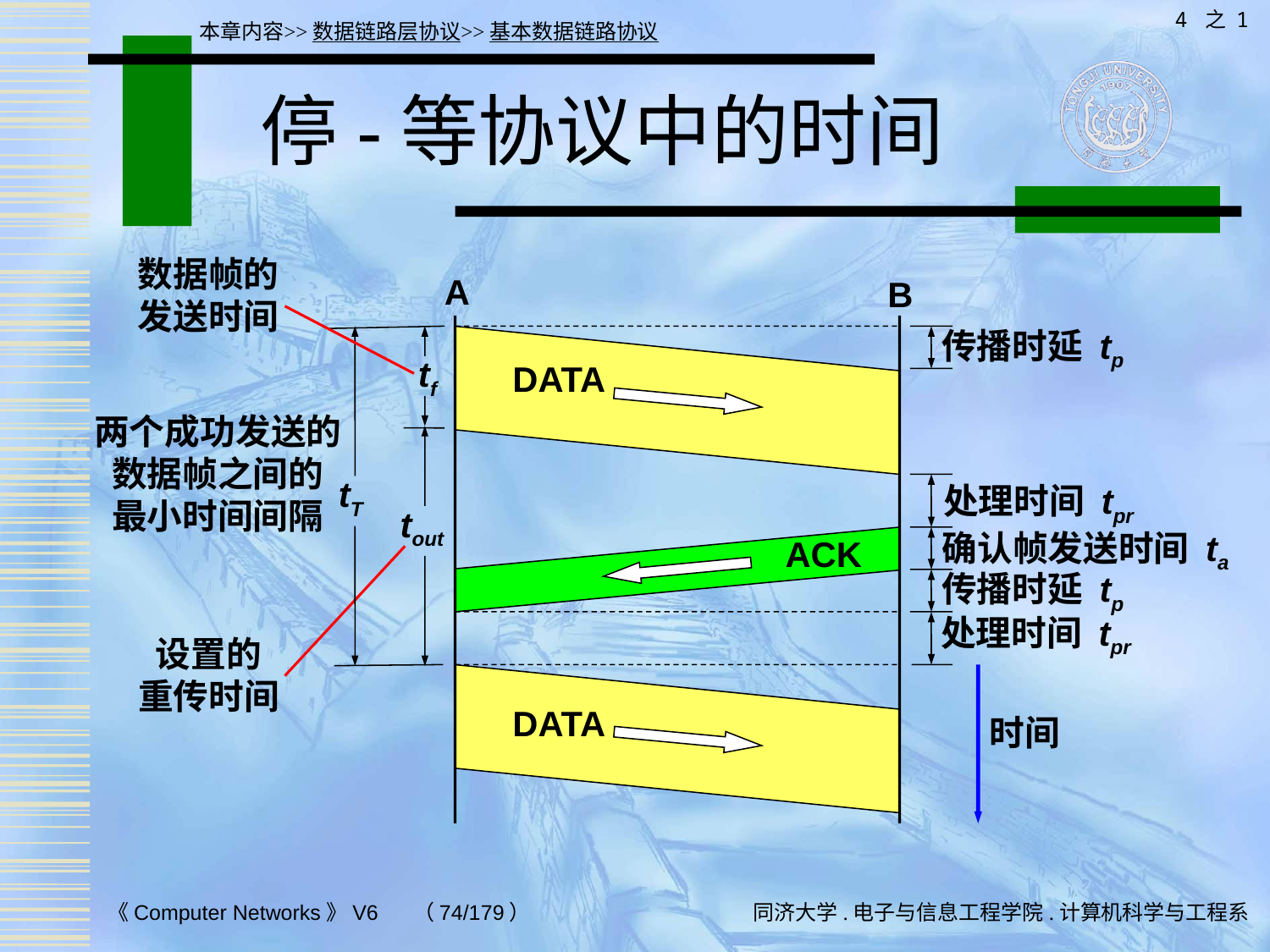

4 之 1
本章内容>>数据链路层协议>>基本数据链路协议
# 停-等协议中的时间

数据帧的
发送时间
A
B

传播时延 tp

tf

DATA

两个成功发送的
数据帧之间的
最小时间间隔

tT
处理时间 tpr

tout

确认帧发送时间 ta
ACK

传播时延 tp

处理时间 tpr

设置的
重传时间

DATA
时间